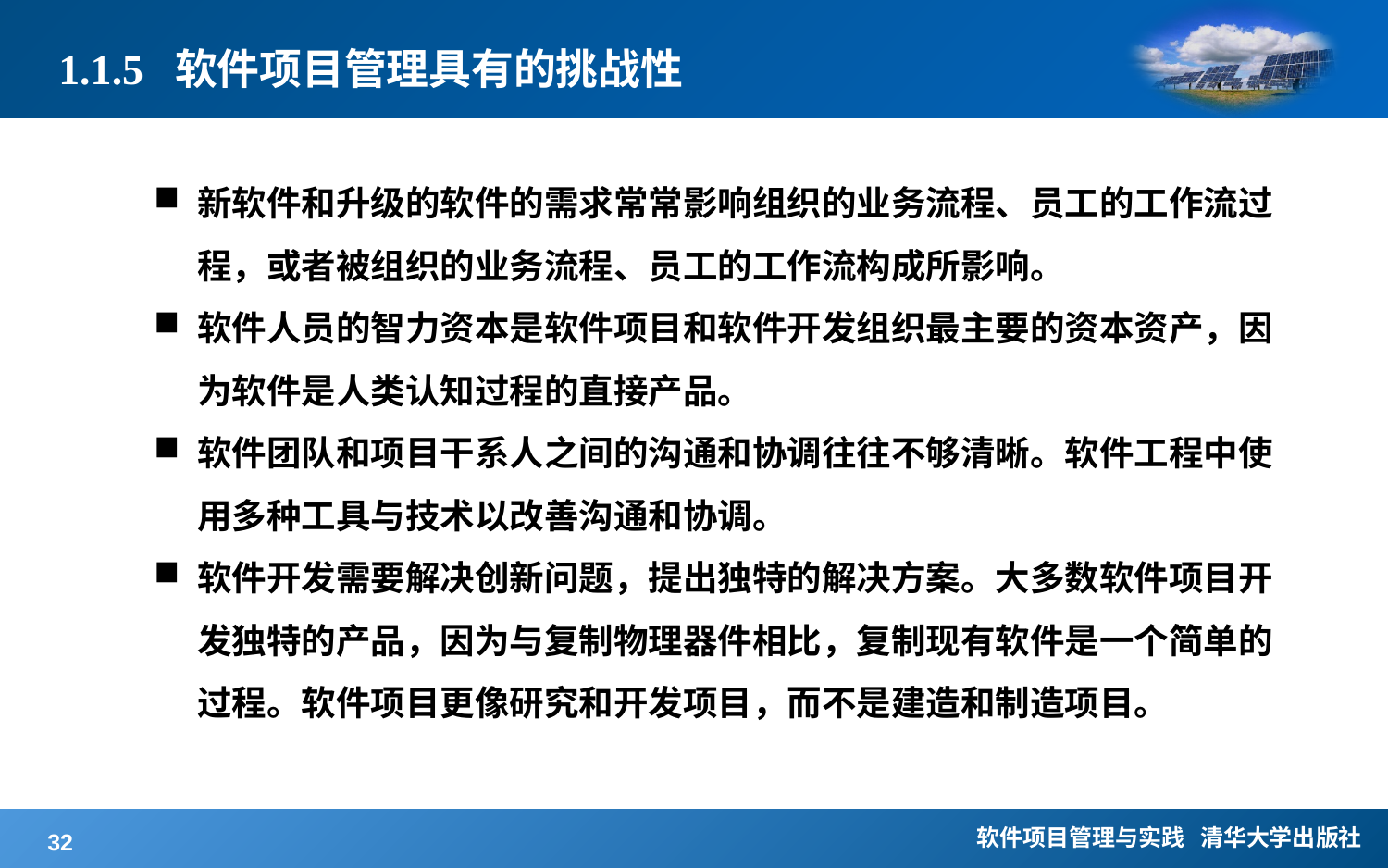

# 1.1.5  软件项目管理具有的挑战性
新软件和升级的软件的需求常常影响组织的业务流程、员工的工作流过程，或者被组织的业务流程、员工的工作流构成所影响。
软件人员的智力资本是软件项目和软件开发组织最主要的资本资产，因为软件是人类认知过程的直接产品。
软件团队和项目干系人之间的沟通和协调往往不够清晰。软件工程中使用多种工具与技术以改善沟通和协调。
软件开发需要解决创新问题，提出独特的解决方案。大多数软件项目开发独特的产品，因为与复制物理器件相比，复制现有软件是一个简单的过程。软件项目更像研究和开发项目，而不是建造和制造项目。